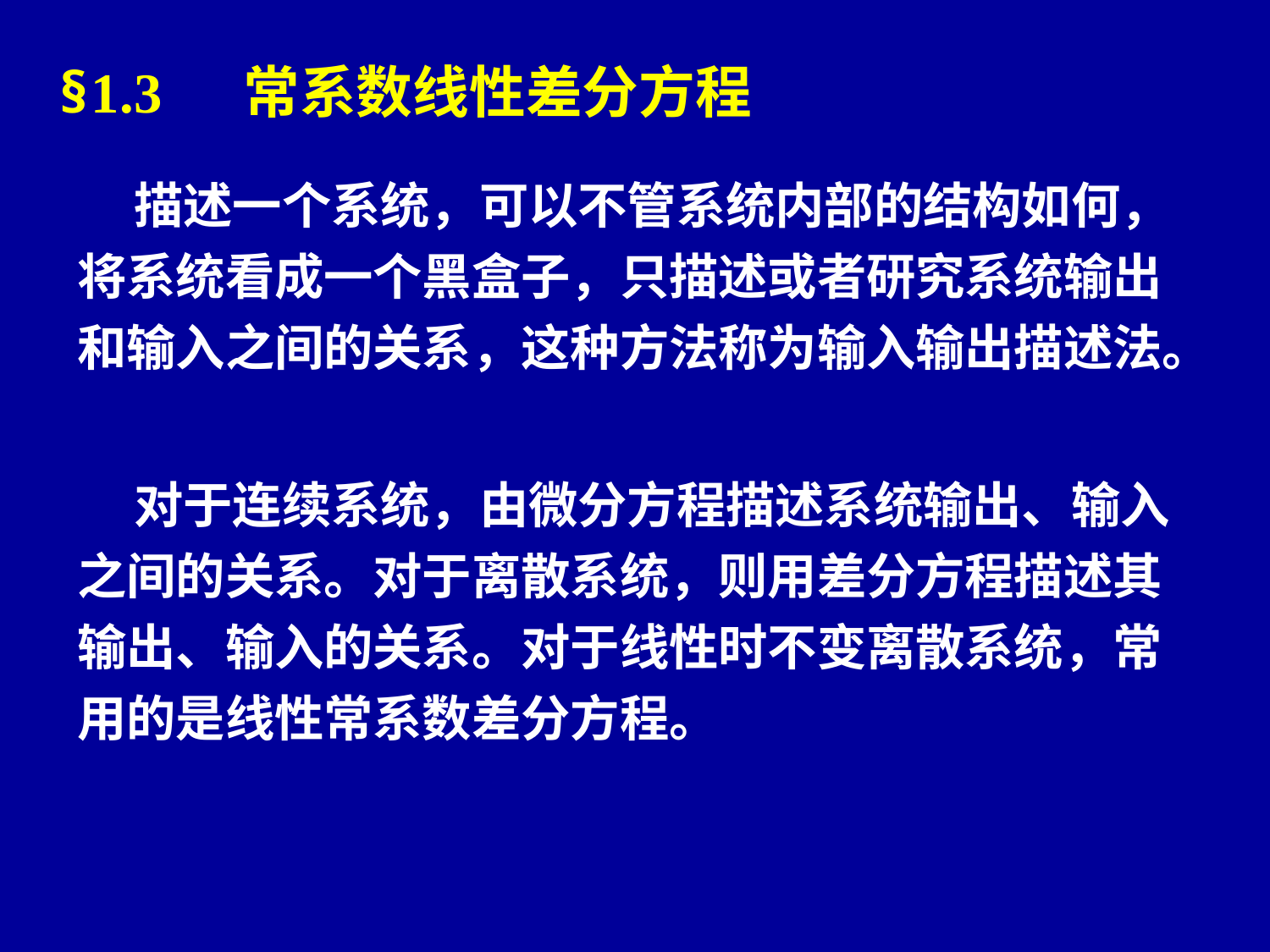

§1.3  常系数线性差分方程
    描述一个系统，可以不管系统内部的结构如何，将系统看成一个黑盒子，只描述或者研究系统输出和输入之间的关系，这种方法称为输入输出描述法。
    对于连续系统，由微分方程描述系统输出、输入之间的关系。对于离散系统，则用差分方程描述其输出、输入的关系。对于线性时不变离散系统，常用的是线性常系数差分方程。